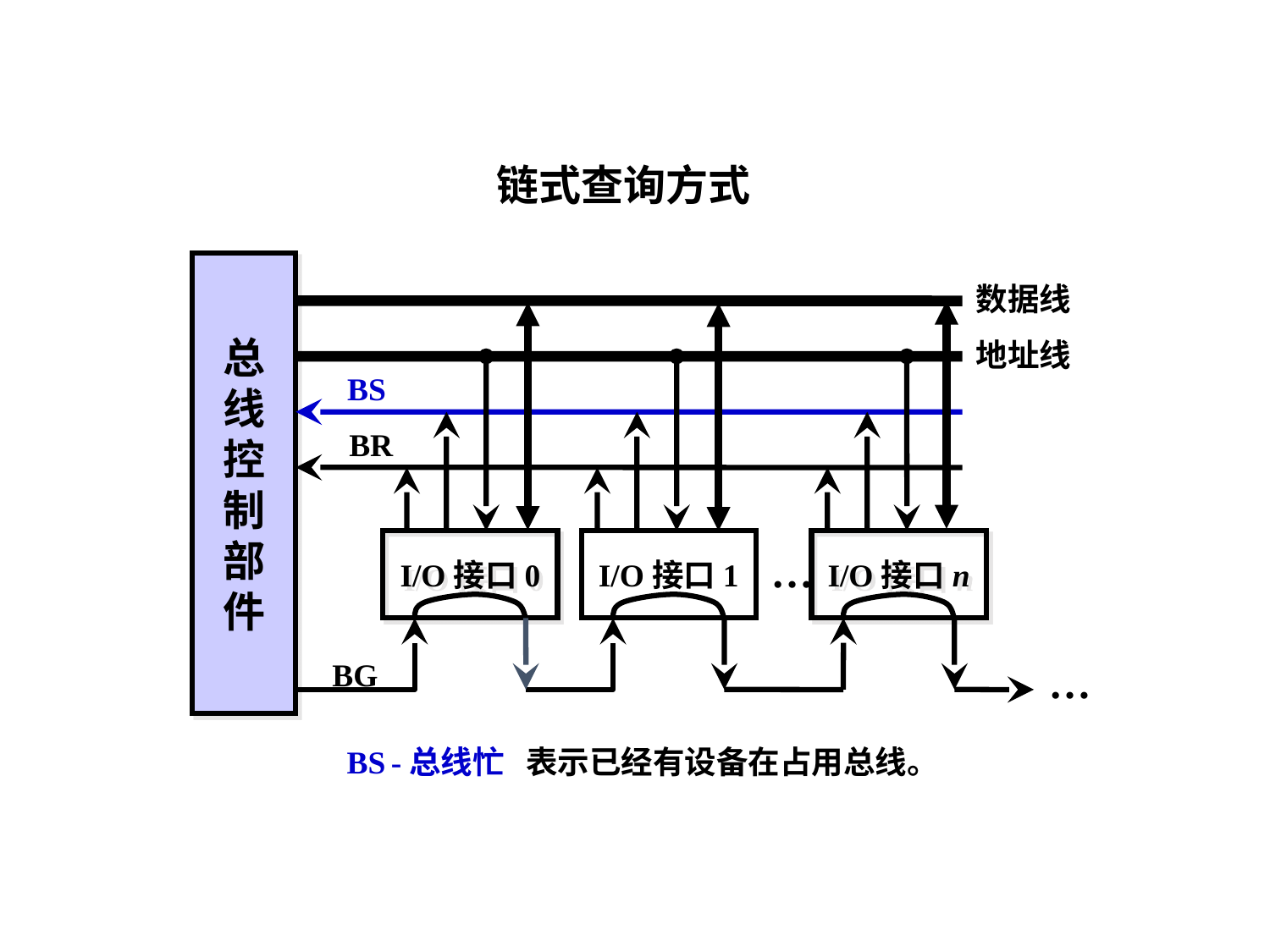

链式查询方式
总
线
控
制
部
件
数据线
地址线

BS  -总线忙   表示已经有设备在占用总线。

BS

BR

I/O接口0
I/O接口1
I/O接口n
…

BG
…